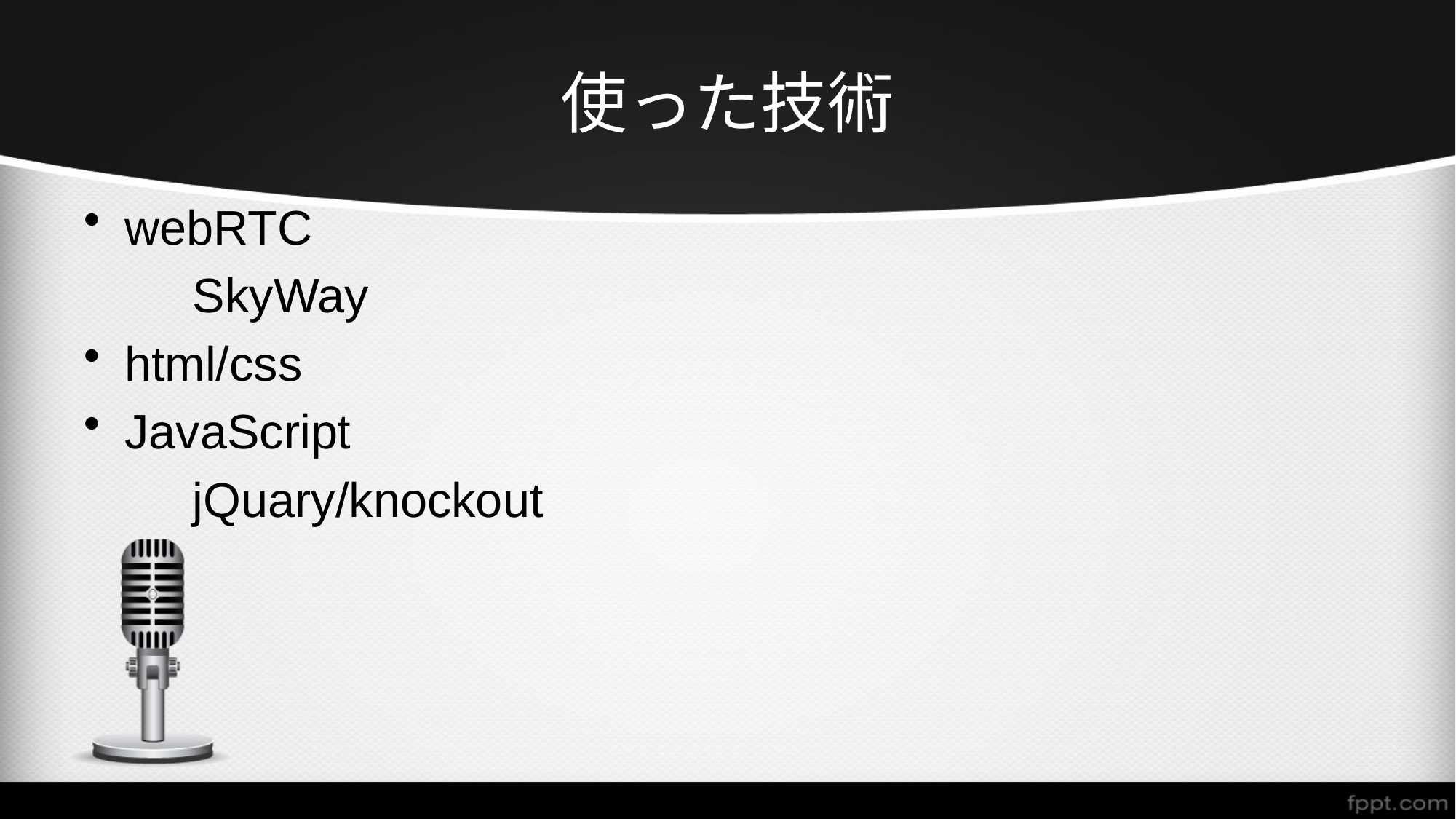

# 使った技術
webRTC
	SkyWay
html/css
JavaScript
	jQuary/knockout